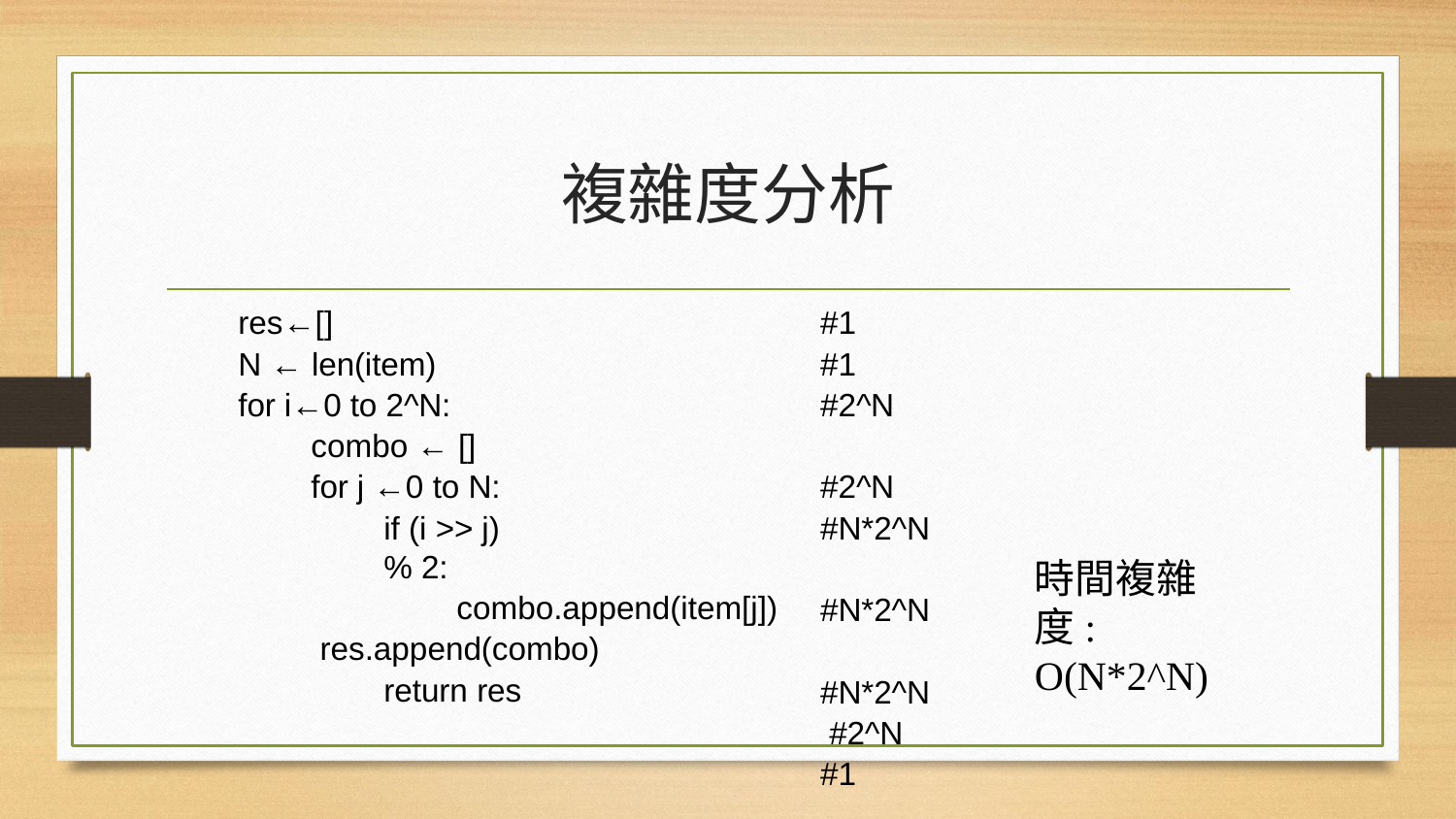

# 複雜度分析

res←[]
N ← len(item)  for i←0 to 2^N:
combo ← []  for j ←0 to N:
if (i >> j) % 2:
combo.append(item[j])  res.append(combo)
return res
#1
#1  #2^N  #2^N
#N*2^N  #N*2^N  #N*2^N  #2^N  #1
時間複雜度:  O(N*2^N)